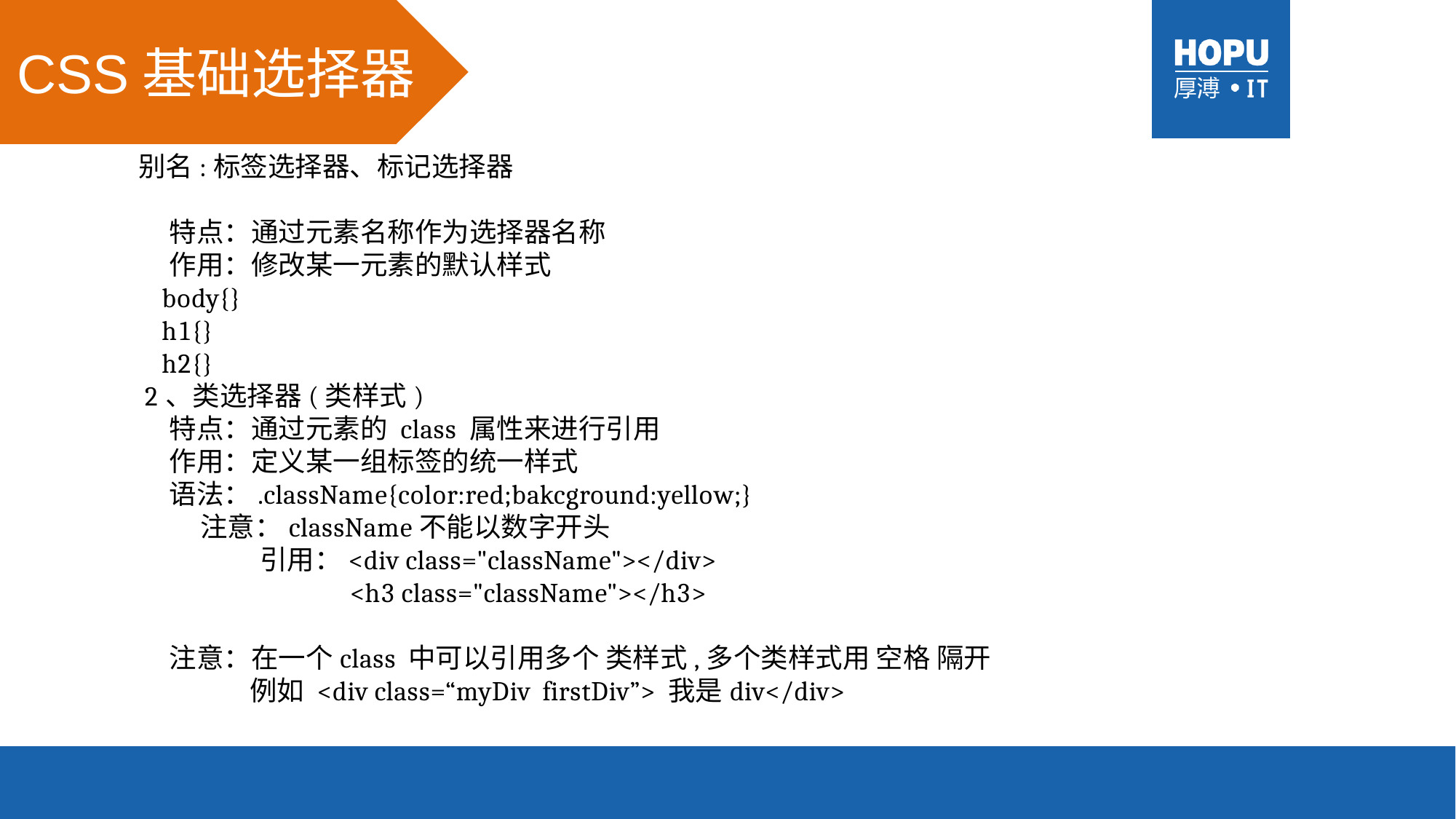

CSS基础选择器

 别名:标签选择器、标记选择器

      特点：通过元素名称作为选择器名称
      作用：修改某一元素的默认样式
      body{}
      h1{}
      h2{}
   2、类选择器(类样式)
      特点：通过元素的 class 属性来进行引用
      作用：定义某一组标签的统一样式
      语法：.className{color:red;bakcground:yellow;}
           注意：className不能以数字开头
	   引用：<div class="className"></div>
		 <h3 class="className"></h3>

      注意：在一个class 中可以引用多个 类样式,多个类样式用 空格 隔开
                   例如 <div class=“myDiv  firstDiv”> 我是div</div>